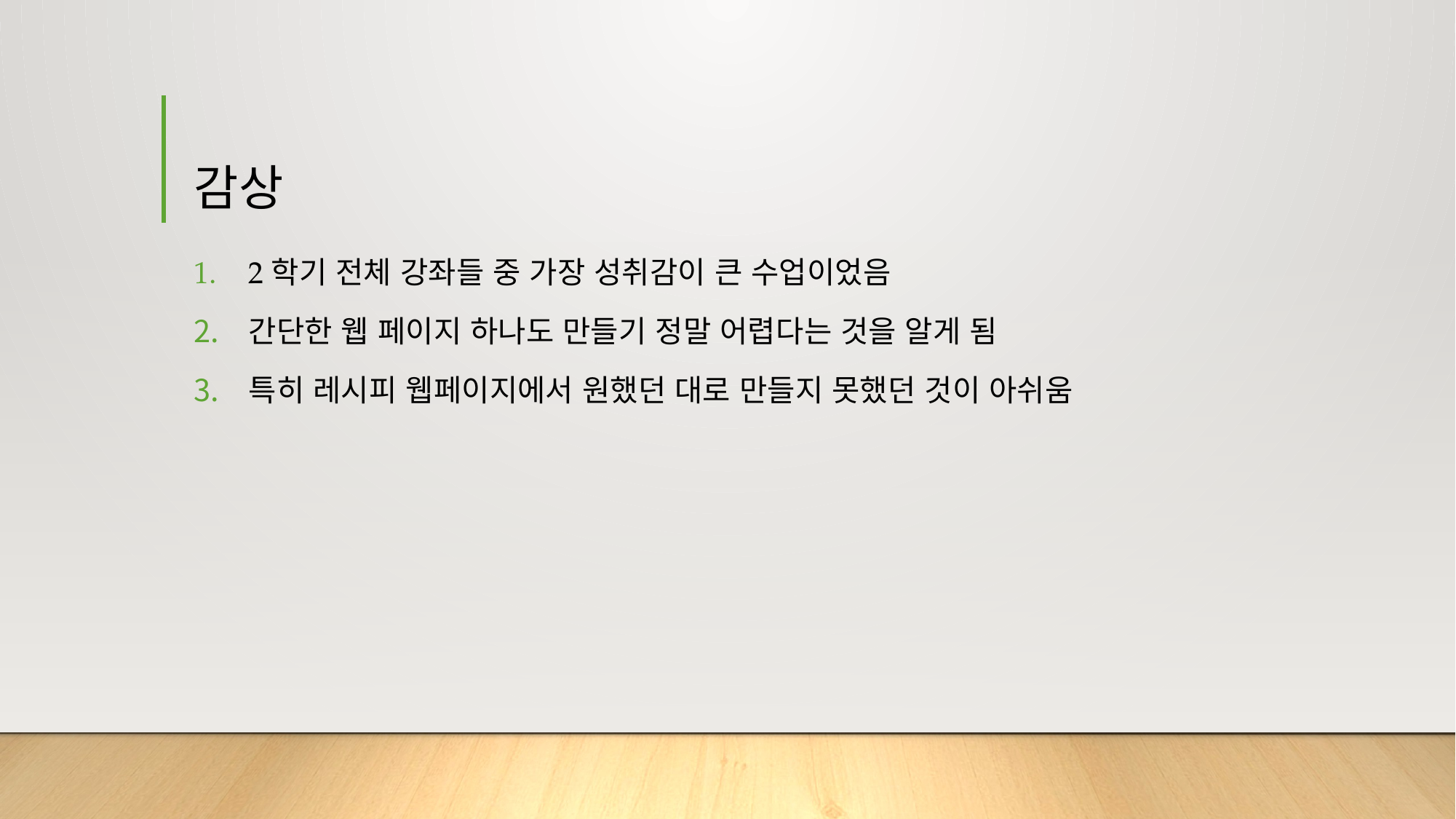

# 감상
2학기 전체 강좌들 중 가장 성취감이 큰 수업이었음
간단한 웹 페이지 하나도 만들기 정말 어렵다는 것을 알게 됨
특히 레시피 웹페이지에서 원했던 대로 만들지 못했던 것이 아쉬움